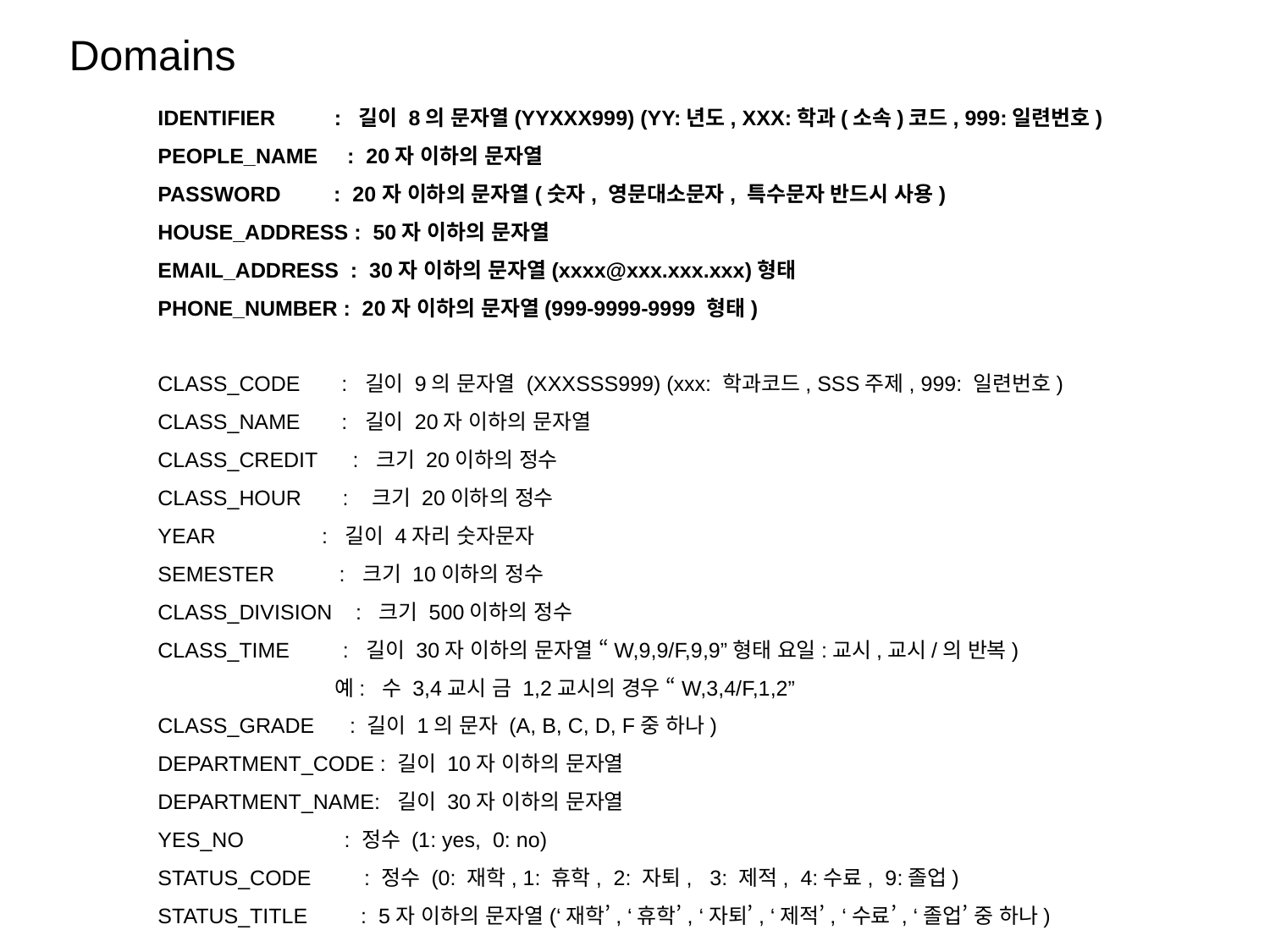

Domains
IDENTIFIER          :  길이 8의 문자열(YYXXX999) (YY:년도, XXX:학과(소속)코드, 999:일련번호)
PEOPLE_NAME     :  20자 이하의 문자열
PASSWORD         :  20자 이하의 문자열(숫자, 영문대소문자, 특수문자 반드시 사용)
HOUSE_ADDRESS :  50자 이하의 문자열
EMAIL_ADDRESS  :  30자 이하의 문자열(xxxx@xxx.xxx.xxx)형태
PHONE_NUMBER :  20자 이하의 문자열(999-9999-9999 형태)

CLASS_CODE       :  길이 9의 문자열 (XXXSSS999) (xxx: 학과코드, SSS주제, 999: 일련번호)
CLASS_NAME       :  길이 20자 이하의 문자열
CLASS_CREDIT      :  크기 20이하의 정수
CLASS_HOUR       :   크기 20이하의 정수
YEAR                  :  길이 4자리 숫자문자
SEMESTER           :  크기 10이하의 정수
CLASS_DIVISION    :  크기 500이하의 정수
CLASS_TIME         :  길이 30자 이하의 문자열 “W,9,9/F,9,9”형태 요일:교시,교시/의 반복)
                             예:  수 3,4교시 금 1,2교시의 경우 “W,3,4/F,1,2”
CLASS_GRADE      : 길이 1의 문자 (A, B, C, D, F중 하나)
DEPARTMENT_CODE : 길이 10자 이하의 문자열
DEPARTMENT_NAME:  길이 30자 이하의 문자열
YES_NO                 : 정수 (1: yes,  0: no)
STATUS_CODE         : 정수 (0: 재학, 1: 휴학,  2: 자퇴,   3: 제적,  4:수료,  9:졸업)
STATUS_TITLE         :  5자 이하의 문자열(‘재학’, ‘휴학’, ‘자퇴’, ‘제적’, ‘수료’, ‘졸업’ 중 하나)